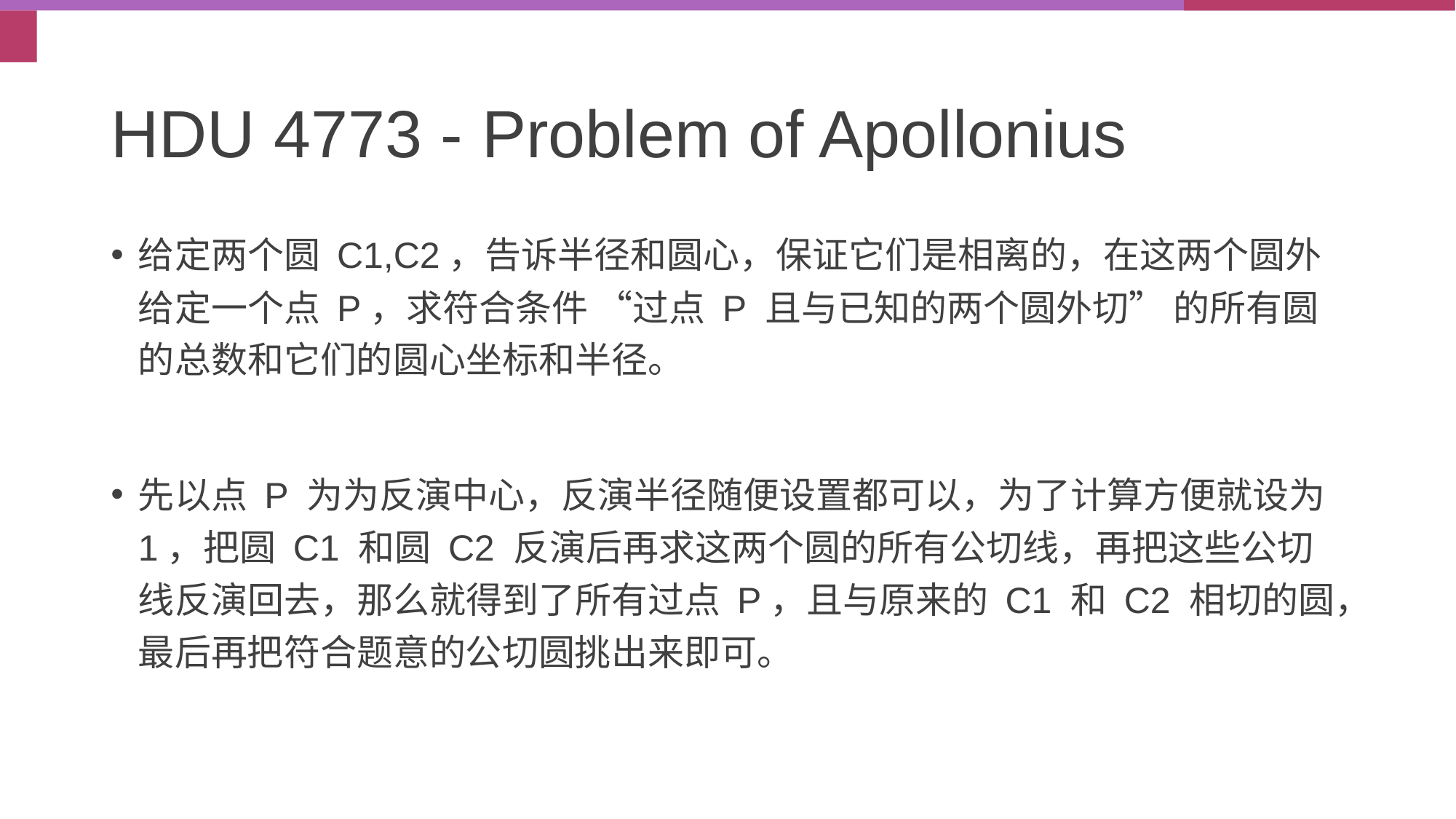

# HDU 4773 - Problem of Apollonius
给定两个圆 C1,C2，告诉半径和圆心，保证它们是相离的，在这两个圆外给定一个点 P，求符合条件 “过点 P 且与已知的两个圆外切” 的所有圆的总数和它们的圆心坐标和半径。

先以点 P 为为反演中心，反演半径随便设置都可以，为了计算方便就设为 1，把圆 C1 和圆 C2 反演后再求这两个圆的所有公切线，再把这些公切线反演回去，那么就得到了所有过点 P，且与原来的 C1 和 C2 相切的圆，最后再把符合题意的公切圆挑出来即可。